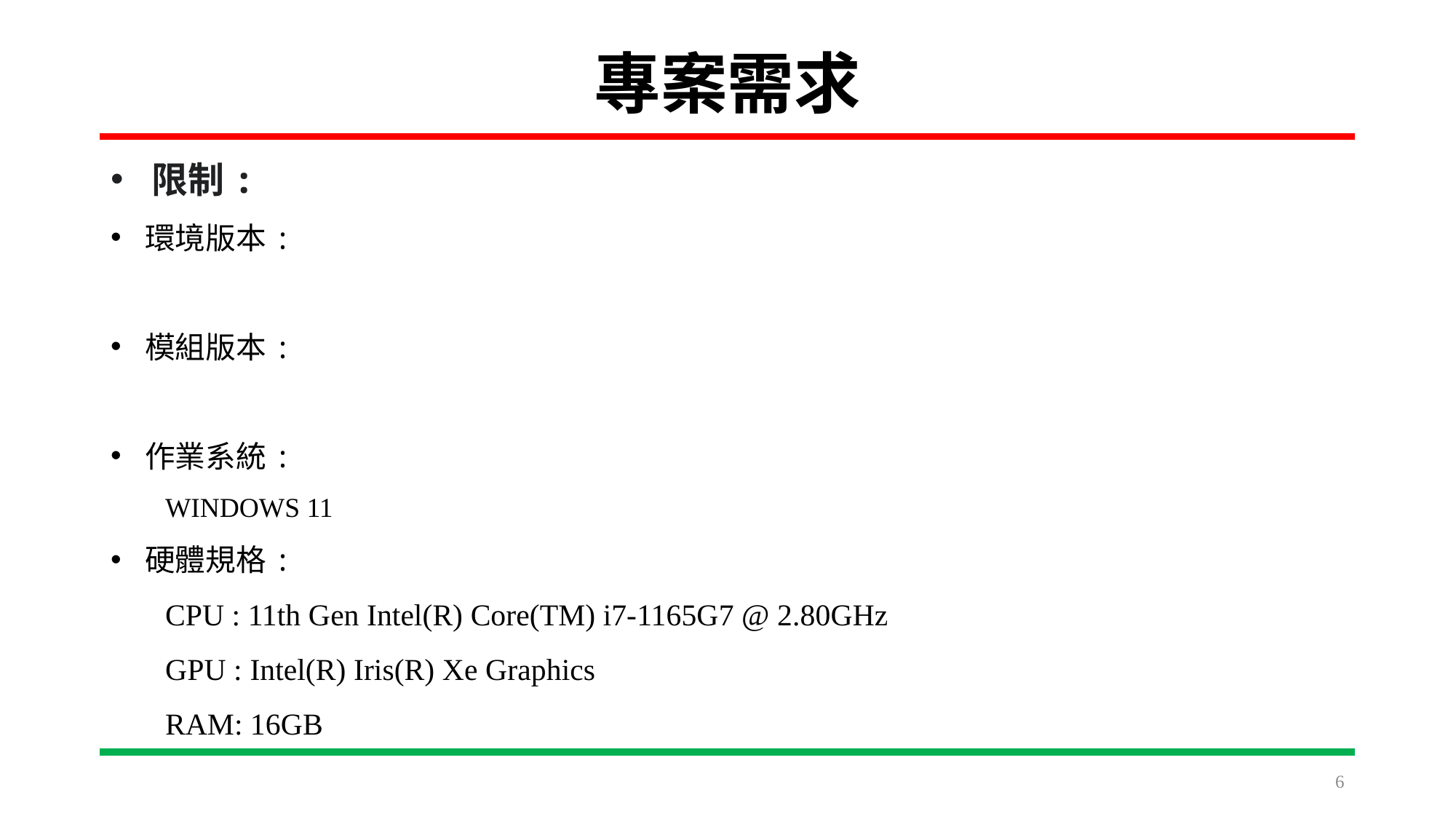

# 專案需求
限制:
環境版本:

模組版本:

作業系統:
WINDOWS 11
硬體規格:
CPU : 11th Gen Intel(R) Core(TM) i7-1165G7 @ 2.80GHz
GPU : Intel(R) Iris(R) Xe Graphics
RAM: 16GB

6